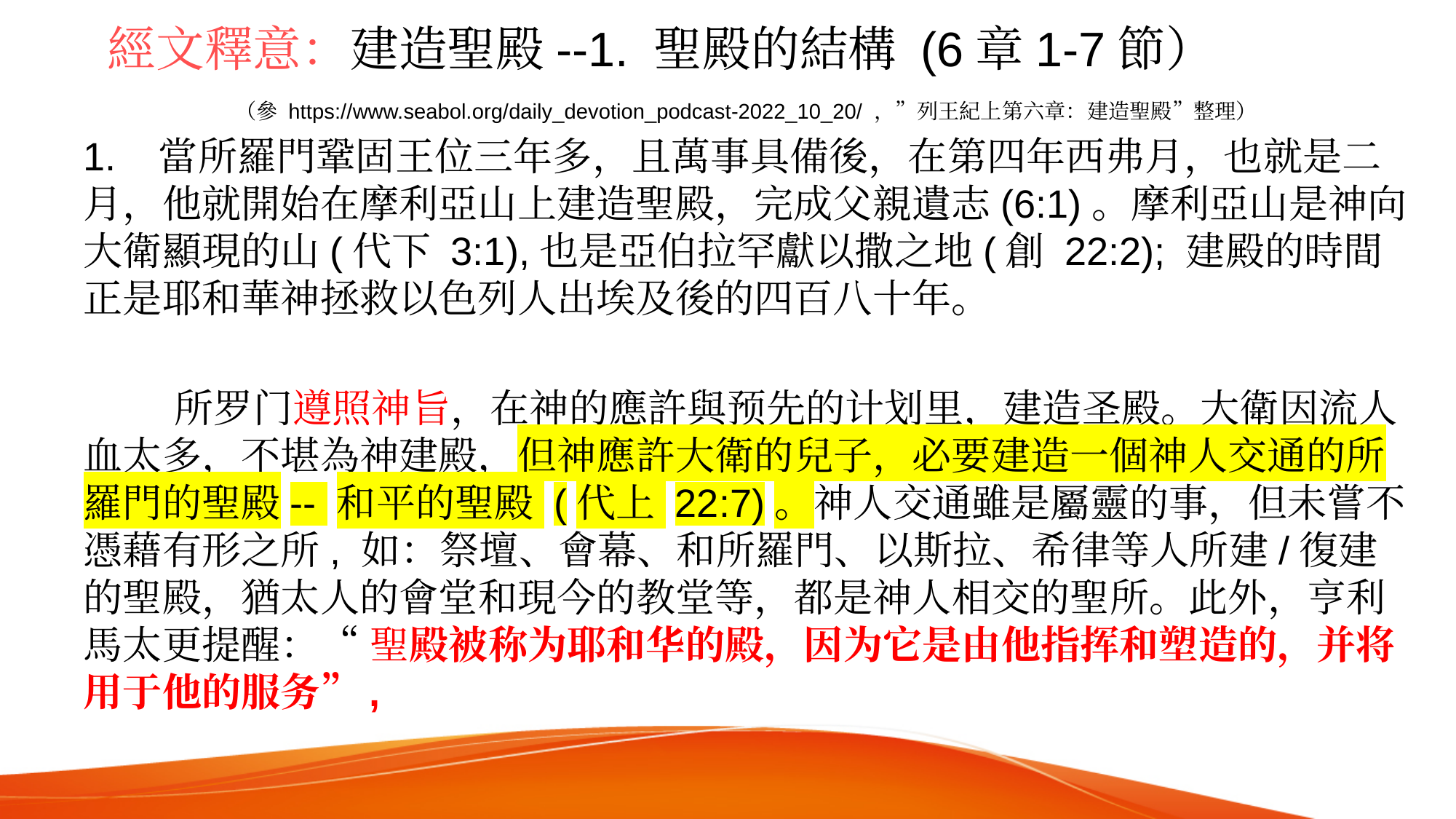

# 經文釋意：建造聖殿--1. 聖殿的結構 (6章1-7節）
（參 https://www.seabol.org/daily_devotion_podcast-2022_10_20/ ，”列王紀上第六章：建造聖殿”整理）
1.   當所羅門鞏固王位三年多，且萬事具備後，在第四年西弗月，也就是二月，他就開始在摩利亞山上建造聖殿，完成父親遺志(6:1)。摩利亞山是神向大衛顯現的山(代下 3:1),也是亞伯拉罕獻以撒之地(創 22:2); 建殿的時間正是耶和華神拯救以色列人出埃及後的四百八十年。

        所罗门遵照神旨，在神的應許與预先的计划里，建造圣殿。大衛因流人血太多，不堪為神建殿，但神應許大衛的兒子，必要建造一個神人交通的所羅門的聖殿-- 和平的聖殿 (代上 22:7)。神人交通雖是屬靈的事，但未嘗不憑藉有形之所, 如：祭壇、會幕、和所羅門、以斯拉、希律等人所建/復建的聖殿，猶太人的會堂和現今的教堂等，都是神人相交的聖所。此外，亨利馬太更提醒：“ 聖殿被称为耶和华的殿，因为它是由他指挥和塑造的，并将用于他的服务”,